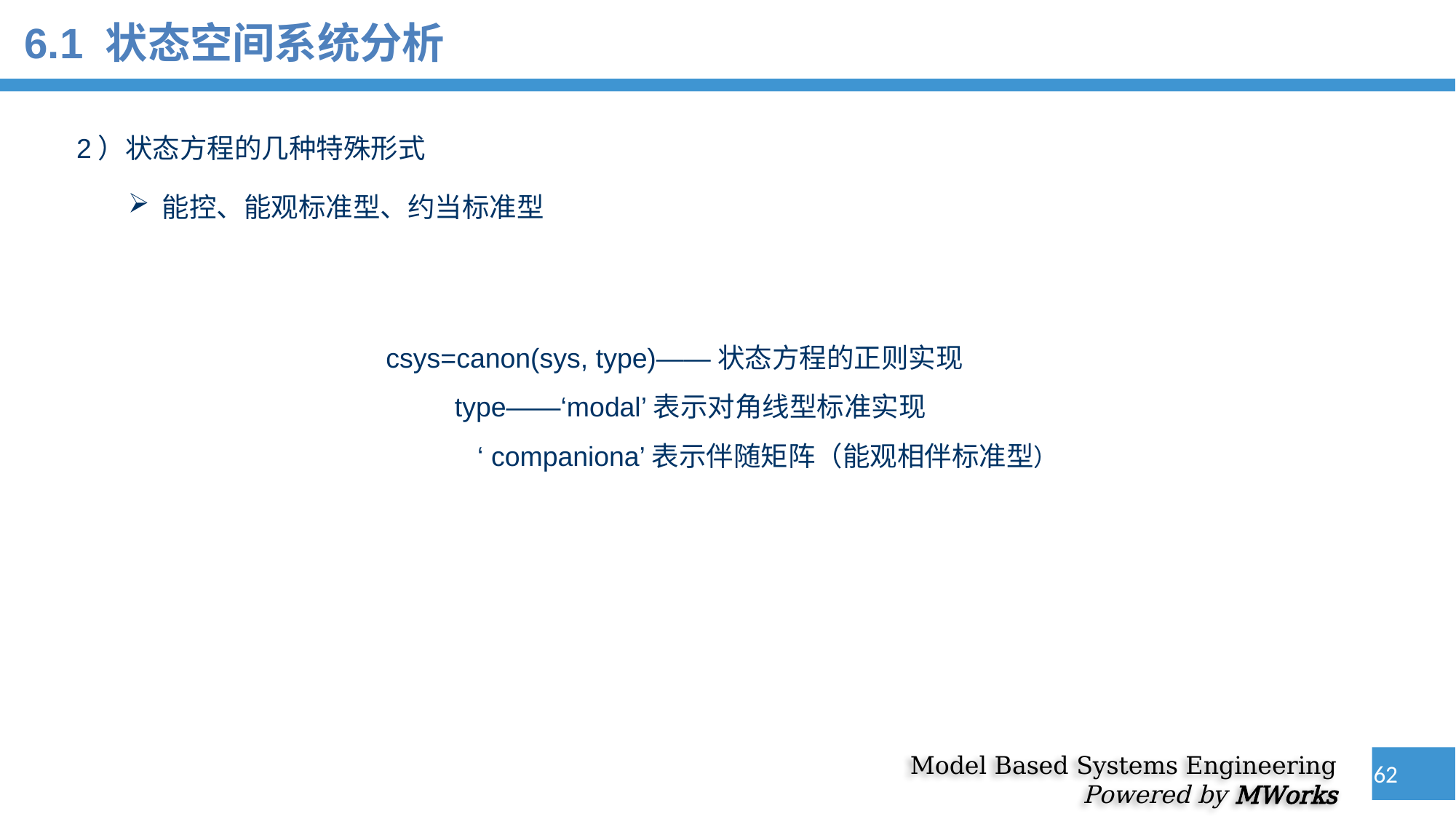

6.1 状态空间系统分析
2）状态方程的几种特殊形式
能控、能观标准型、约当标准型
csys=canon(sys, type)——状态方程的正则实现
         type——‘modal’表示对角线型标准实现
            ‘ companiona’表示伴随矩阵（能观相伴标准型）